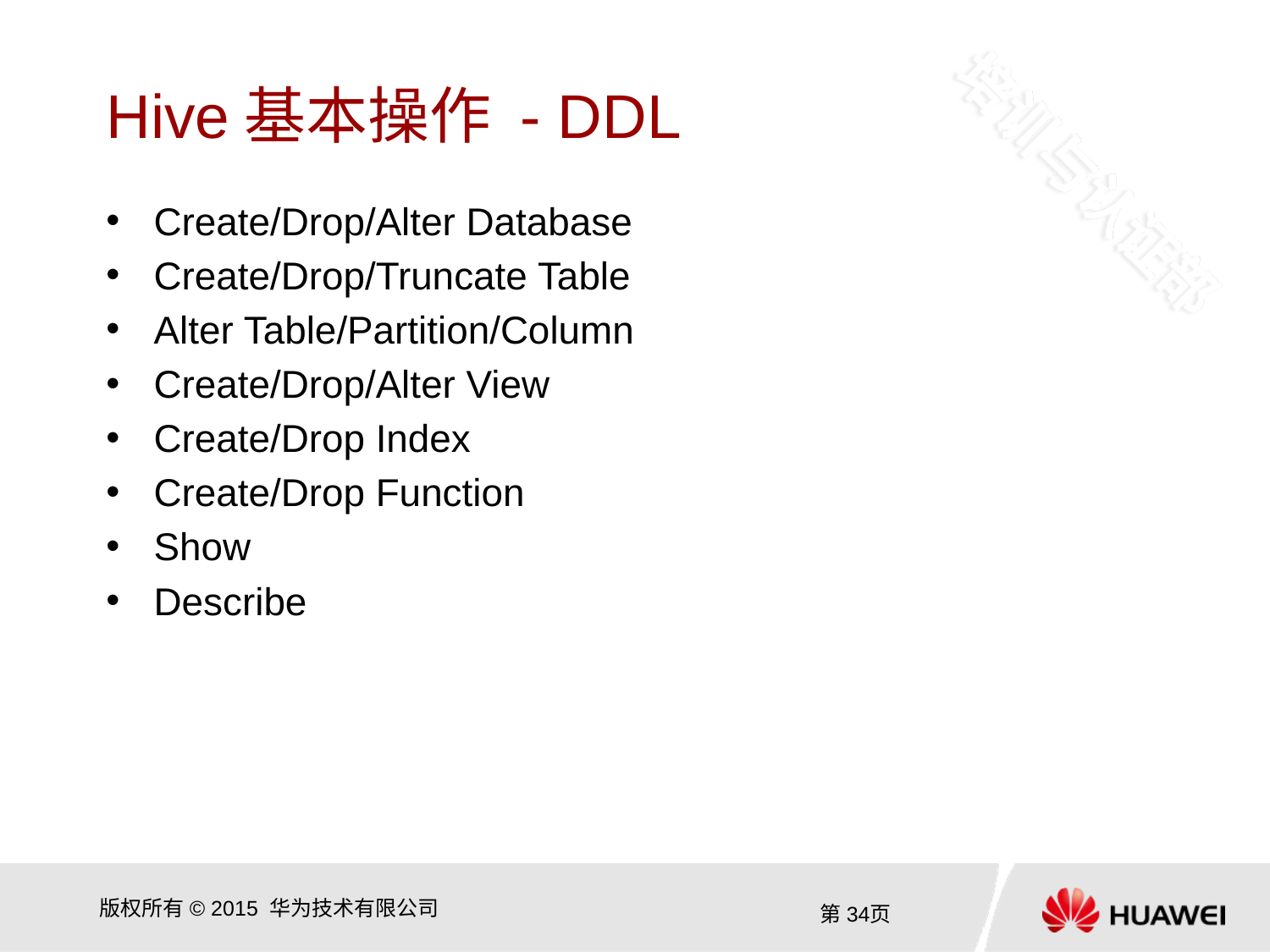

# Hive基本操作 - DDL
Create/Drop/Alter Database
Create/Drop/Truncate Table
Alter Table/Partition/Column
Create/Drop/Alter View
Create/Drop Index
Create/Drop Function
Show
Describe